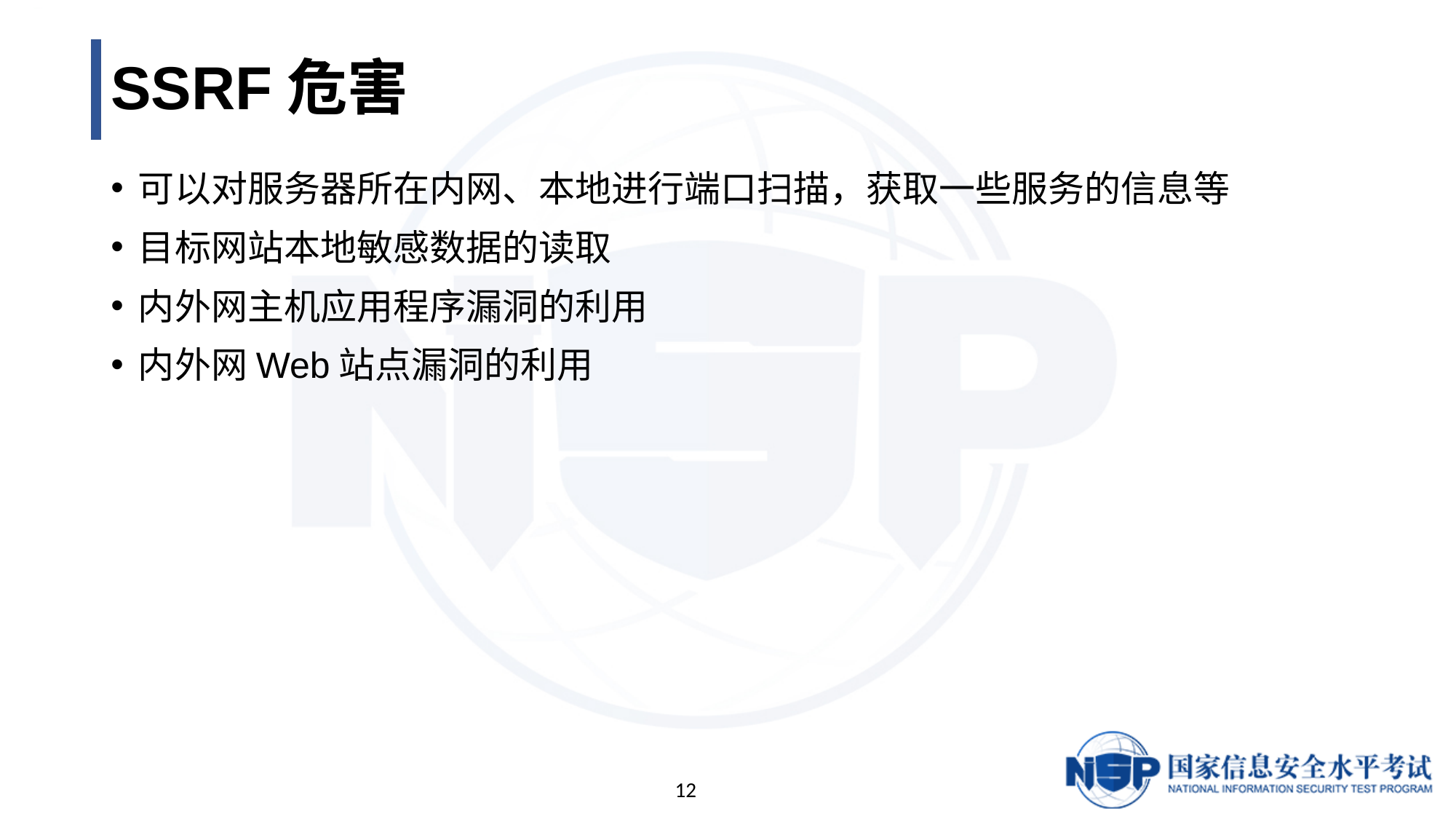

# SSRF危害
可以对服务器所在内网、本地进行端口扫描，获取一些服务的信息等
目标网站本地敏感数据的读取
内外网主机应用程序漏洞的利用
内外网Web站点漏洞的利用